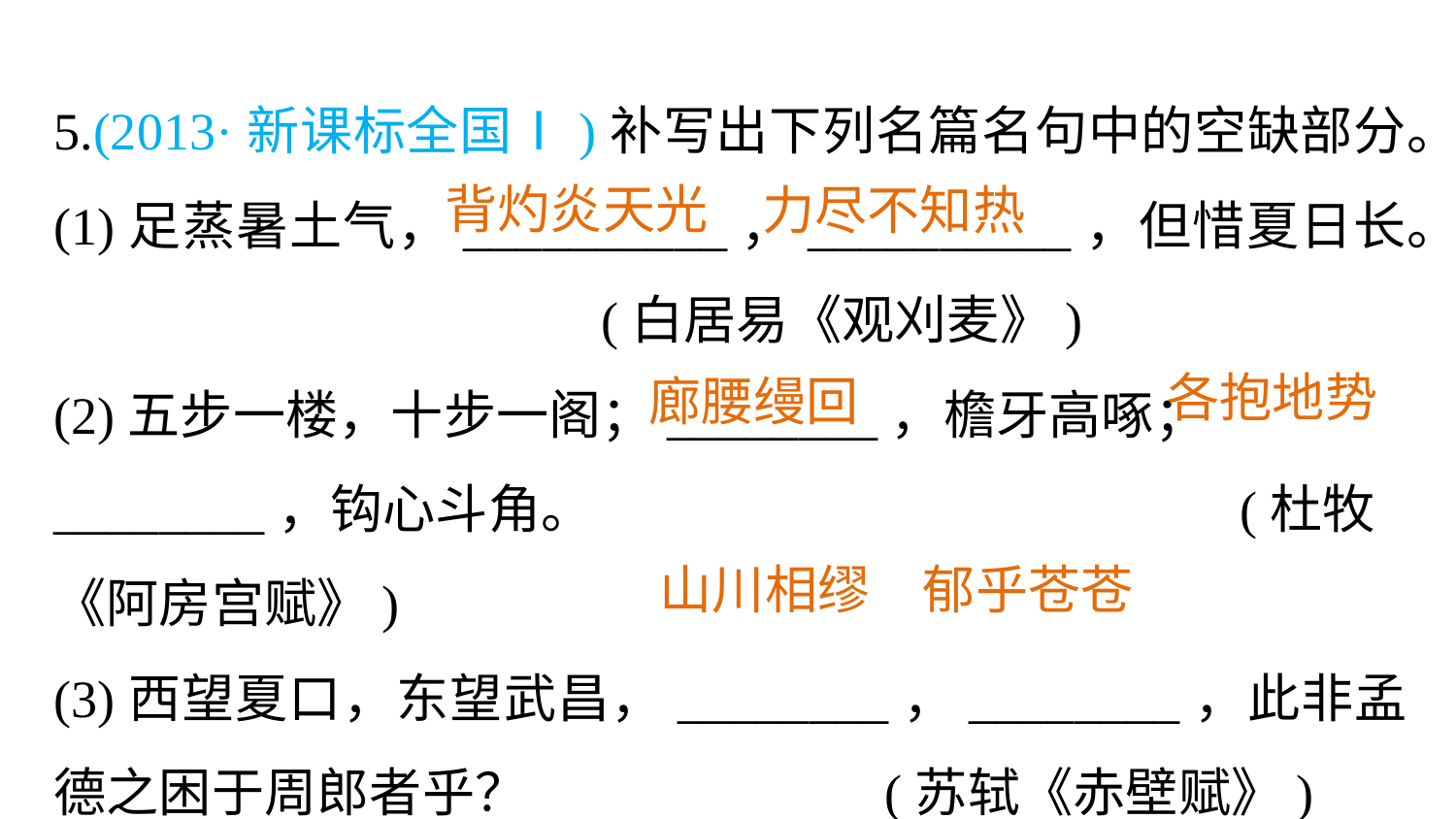

5.(2013·新课标全国Ⅰ)补写出下列名篇名句中的空缺部分。
(1)足蒸暑土气，__________，__________，但惜夏日长。                                             (白居易《观刈麦》)
(2)五步一楼，十步一阁；________，檐牙高啄；________，钩心斗角。                    		             (杜牧《阿房宫赋》)
(3)西望夏口，东望武昌，________，________，此非孟德之困于周郎者乎？                             (苏轼《赤壁赋》)
背灼炎天光
力尽不知热
各抱地势
廊腰缦回
山川相缪
郁乎苍苍